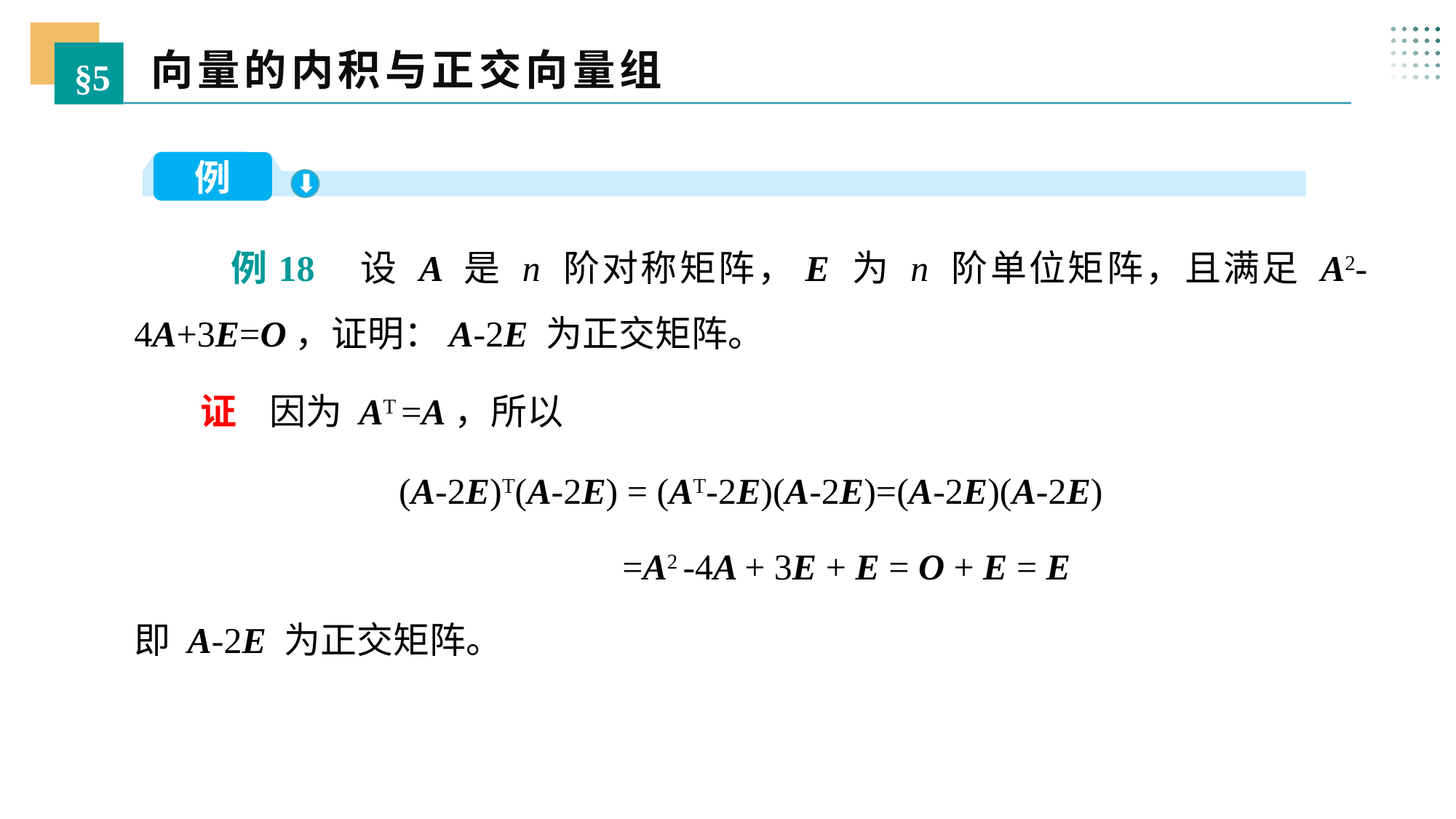

向量的内积与正交向量组
§5

例

        例18   设 A 是 n 阶对称矩阵，E 为 n 阶单位矩阵，且满足 A2-4A+3E=O，证明：A-2E 为正交矩阵。
       证    因为 AT =A，所以
(A-2E)T(A-2E) = (AT-2E)(A-2E)=(A-2E)(A-2E)
                     =A2 -4A + 3E + E = O + E = E
即 A-2E 为正交矩阵。